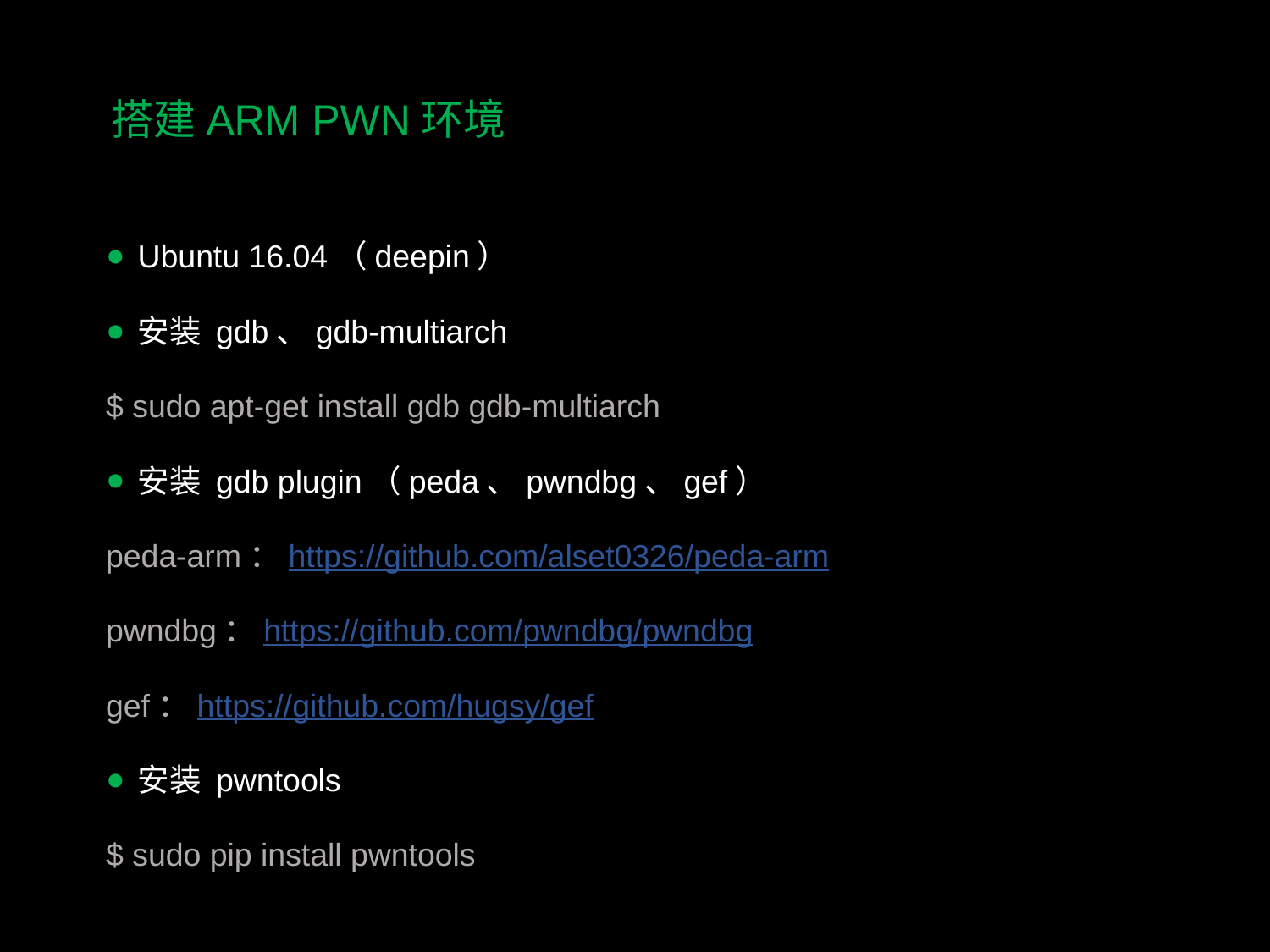

搭建ARM PWN环境
Ubuntu 16.04（deepin）
安装 gdb、gdb-multiarch
$ sudo apt-get install gdb gdb-multiarch
安装 gdb plugin（peda、pwndbg、gef）
peda-arm：https://github.com/alset0326/peda-arm
pwndbg：https://github.com/pwndbg/pwndbg
gef：https://github.com/hugsy/gef
安装 pwntools
$ sudo pip install pwntools